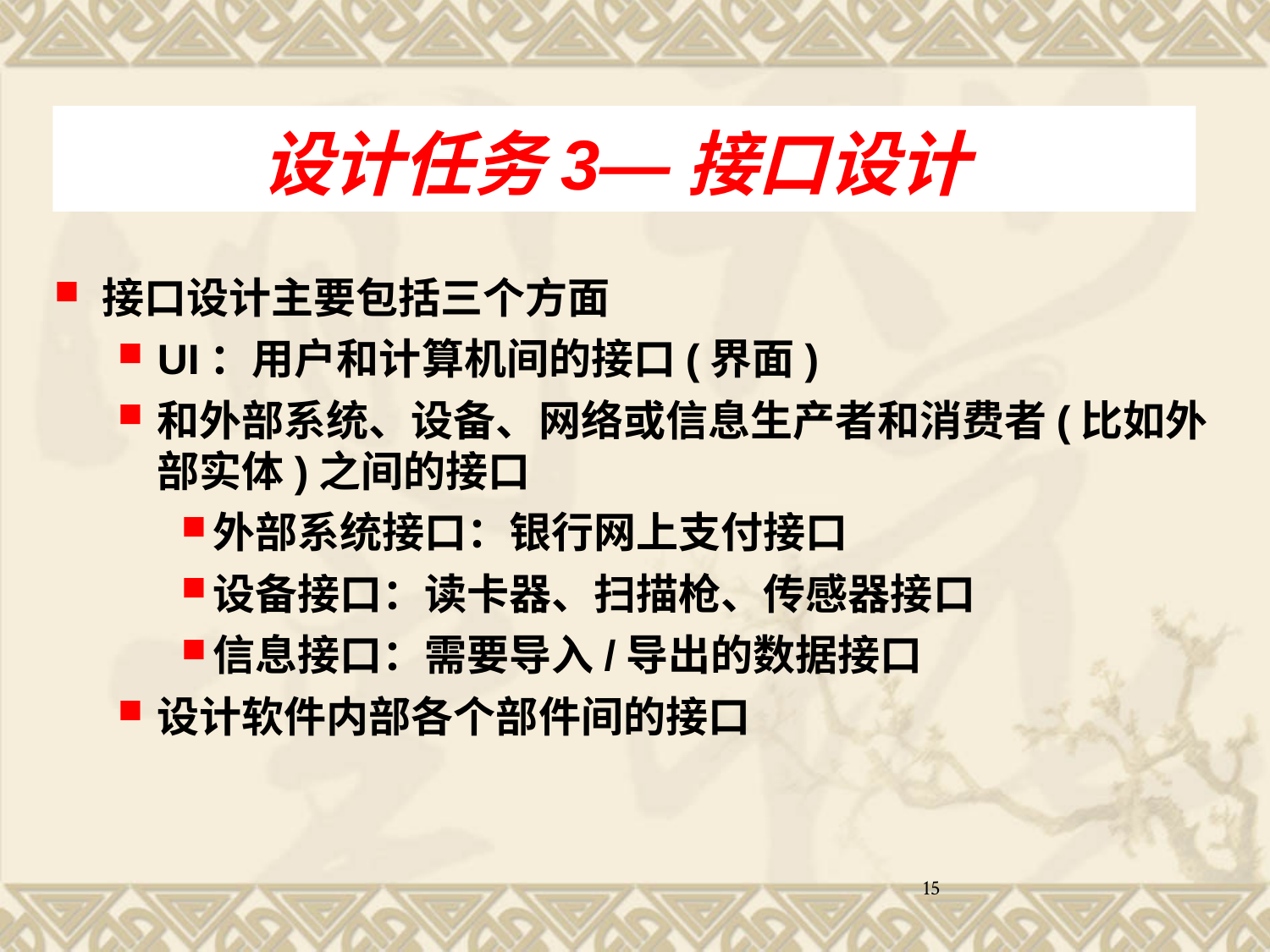

设计任务3—接口设计
接口设计主要包括三个方面
UI：用户和计算机间的接口(界面)
和外部系统、设备、网络或信息生产者和消费者(比如外部实体)之间的接口
外部系统接口：银行网上支付接口
设备接口：读卡器、扫描枪、传感器接口
信息接口：需要导入/导出的数据接口
设计软件内部各个部件间的接口
15